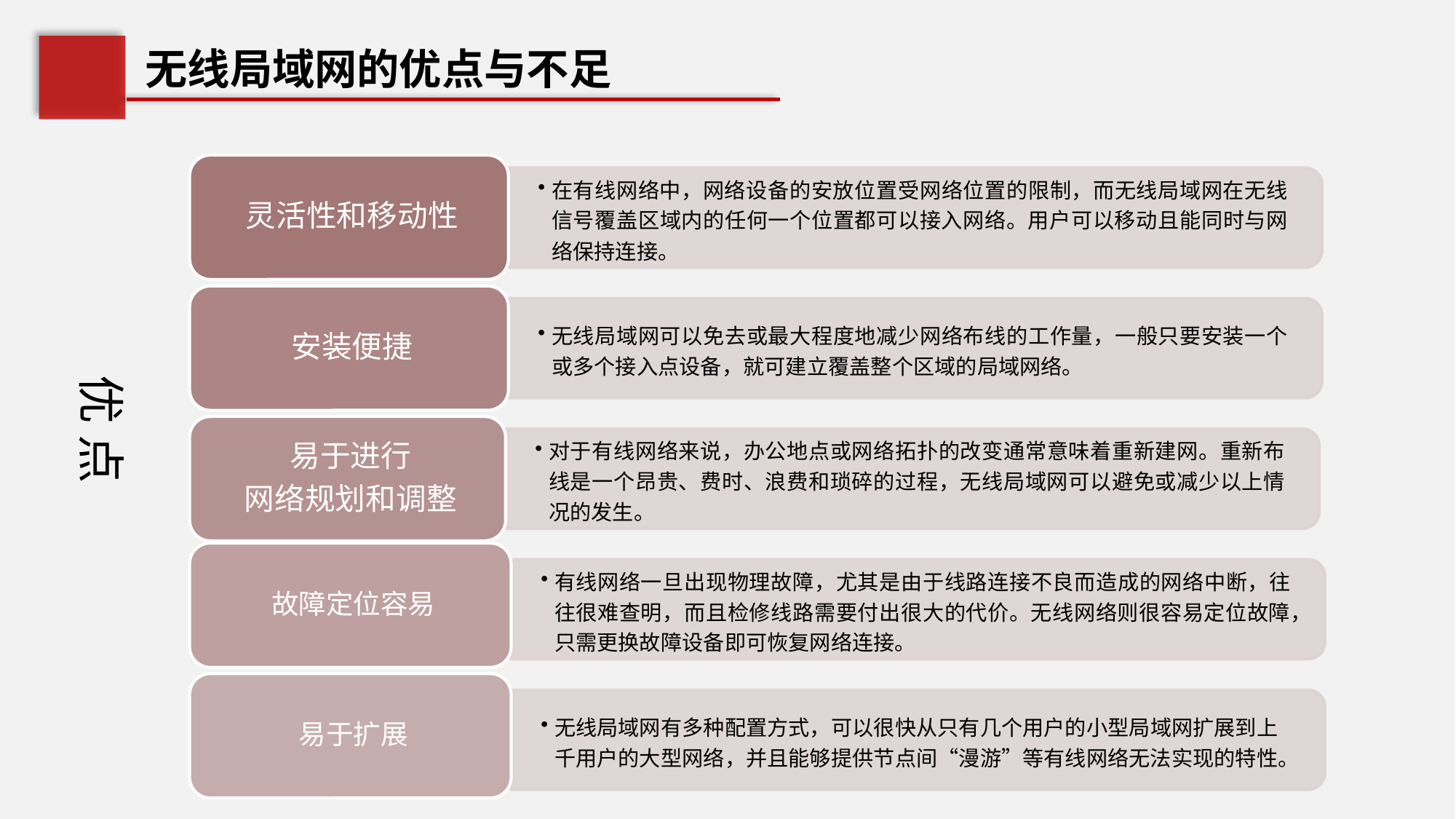

无线局域网的优点与不足
在有线网络中，网络设备的安放位置受网络位置的限制，而无线局域网在无线信号覆盖区域内的任何一个位置都可以接入网络。用户可以移动且能同时与网络保持连接。
灵活性和移动性
无线局域网可以免去或最大程度地减少网络布线的工作量，一般只要安装一个或多个接入点设备，就可建立覆盖整个区域的局域网络。
安装便捷
对于有线网络来说，办公地点或网络拓扑的改变通常意味着重新建网。重新布线是一个昂贵、费时、浪费和琐碎的过程，无线局域网可以避免或减少以上情况的发生。
易于进行
网络规划和调整
有线网络一旦出现物理故障，尤其是由于线路连接不良而造成的网络中断，往往很难查明，而且检修线路需要付出很大的代价。无线网络则很容易定位故障，只需更换故障设备即可恢复网络连接。
故障定位容易
无线局域网有多种配置方式，可以很快从只有几个用户的小型局域网扩展到上千用户的大型网络，并且能够提供节点间“漫游”等有线网络无法实现的特性。
易于扩展
优 点